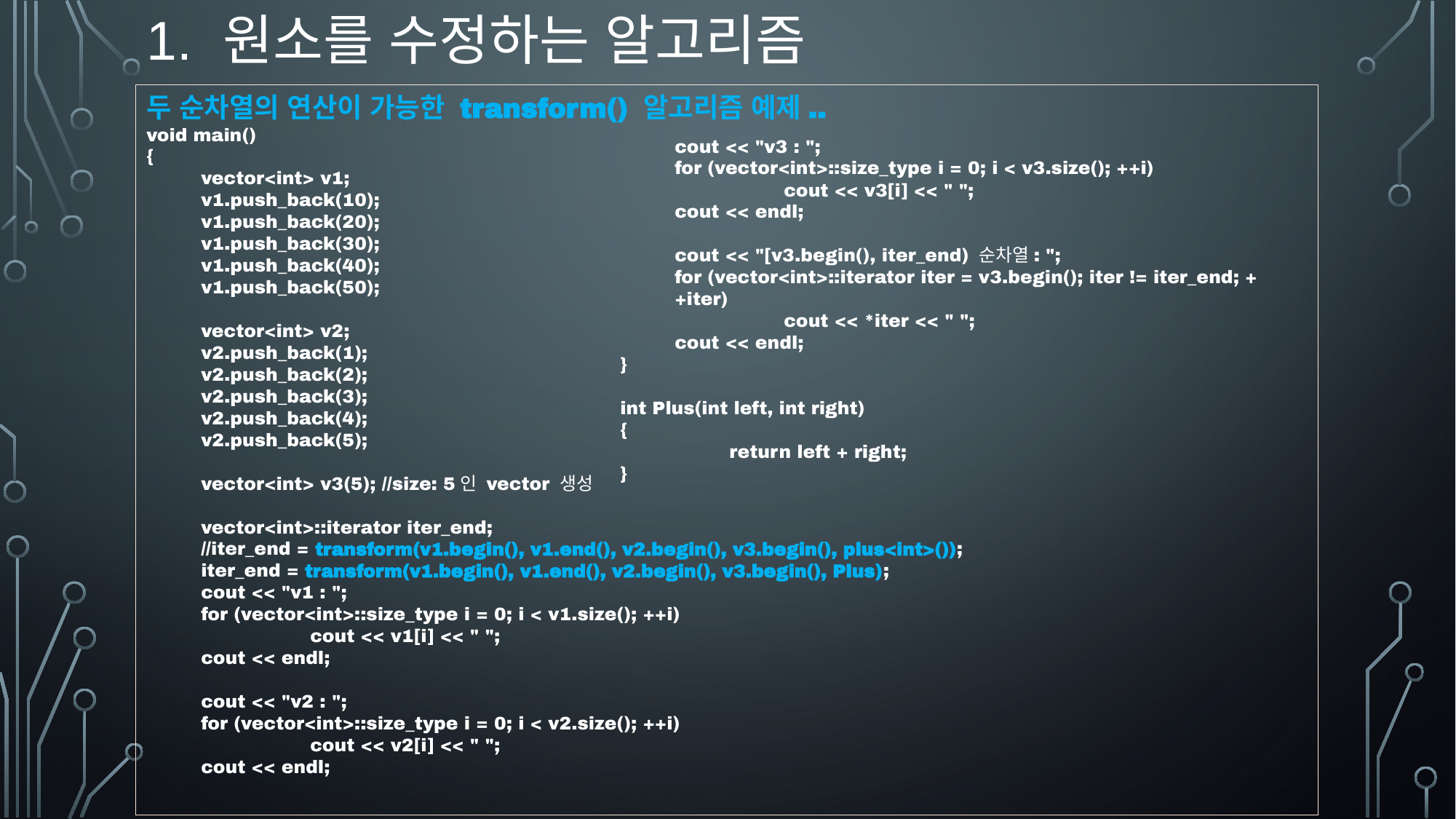

# 1. 원소를 수정하는 알고리즘
두 순차열의 연산이 가능한 transform() 알고리즘 예제..
void main()
{
vector<int> v1;
v1.push_back(10);
v1.push_back(20);
v1.push_back(30);
v1.push_back(40);
v1.push_back(50);

vector<int> v2;
v2.push_back(1);
v2.push_back(2);
v2.push_back(3);
v2.push_back(4);
v2.push_back(5);

vector<int> v3(5); //size: 5인 vector 생성

vector<int>::iterator iter_end;
//iter_end = transform(v1.begin(), v1.end(), v2.begin(), v3.begin(), plus<int>());
iter_end = transform(v1.begin(), v1.end(), v2.begin(), v3.begin(), Plus);
cout << "v1 : ";
for (vector<int>::size_type i = 0; i < v1.size(); ++i)
	cout << v1[i] << " ";
cout << endl;

cout << "v2 : ";
for (vector<int>::size_type i = 0; i < v2.size(); ++i)
	cout << v2[i] << " ";
cout << endl;

cout << "v3 : ";
for (vector<int>::size_type i = 0; i < v3.size(); ++i)
	cout << v3[i] << " ";
cout << endl;

cout << "[v3.begin(), iter_end) 순차열: ";
for (vector<int>::iterator iter = v3.begin(); iter != iter_end; ++iter)
	cout << *iter << " ";
cout << endl;
}

int Plus(int left, int right)
{
	return left + right;
}